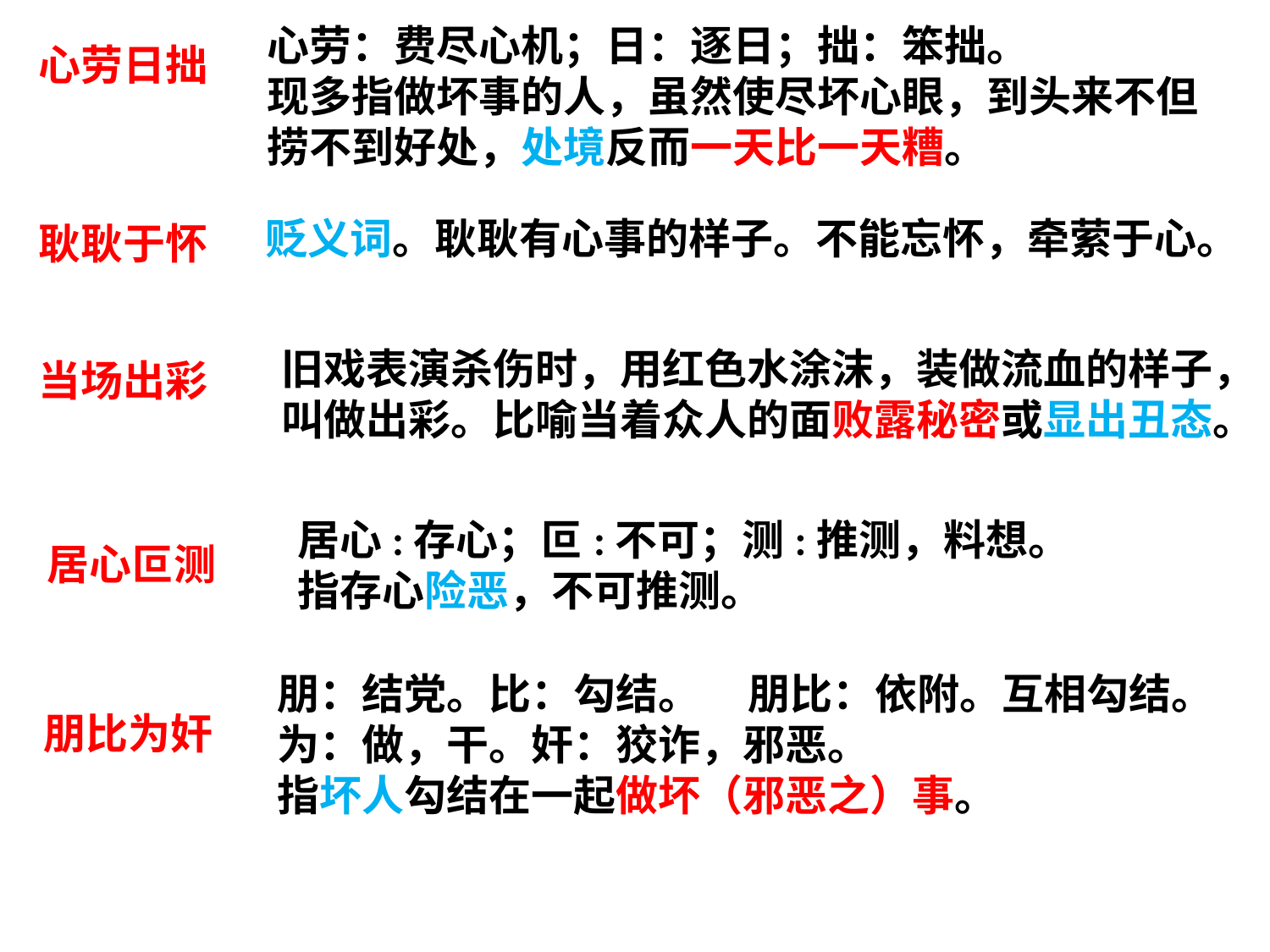

心劳：费尽心机；日：逐日；拙：笨拙。
现多指做坏事的人，虽然使尽坏心眼，到头来不但捞不到好处，处境反而一天比一天糟。
心劳日拙
贬义词。耿耿有心事的样子。不能忘怀，牵萦于心。
耿耿于怀
旧戏表演杀伤时，用红色水涂沫，装做流血的样子，叫做出彩。比喻当着众人的面败露秘密或显出丑态。
当场出彩
居心:存心；叵:不可；测:推测，料想。
指存心险恶，不可推测。
居心叵测
朋：结党。比：勾结。     朋比：依附。互相勾结。
为：做，干。奸：狡诈，邪恶。
指坏人勾结在一起做坏（邪恶之）事。
朋比为奸